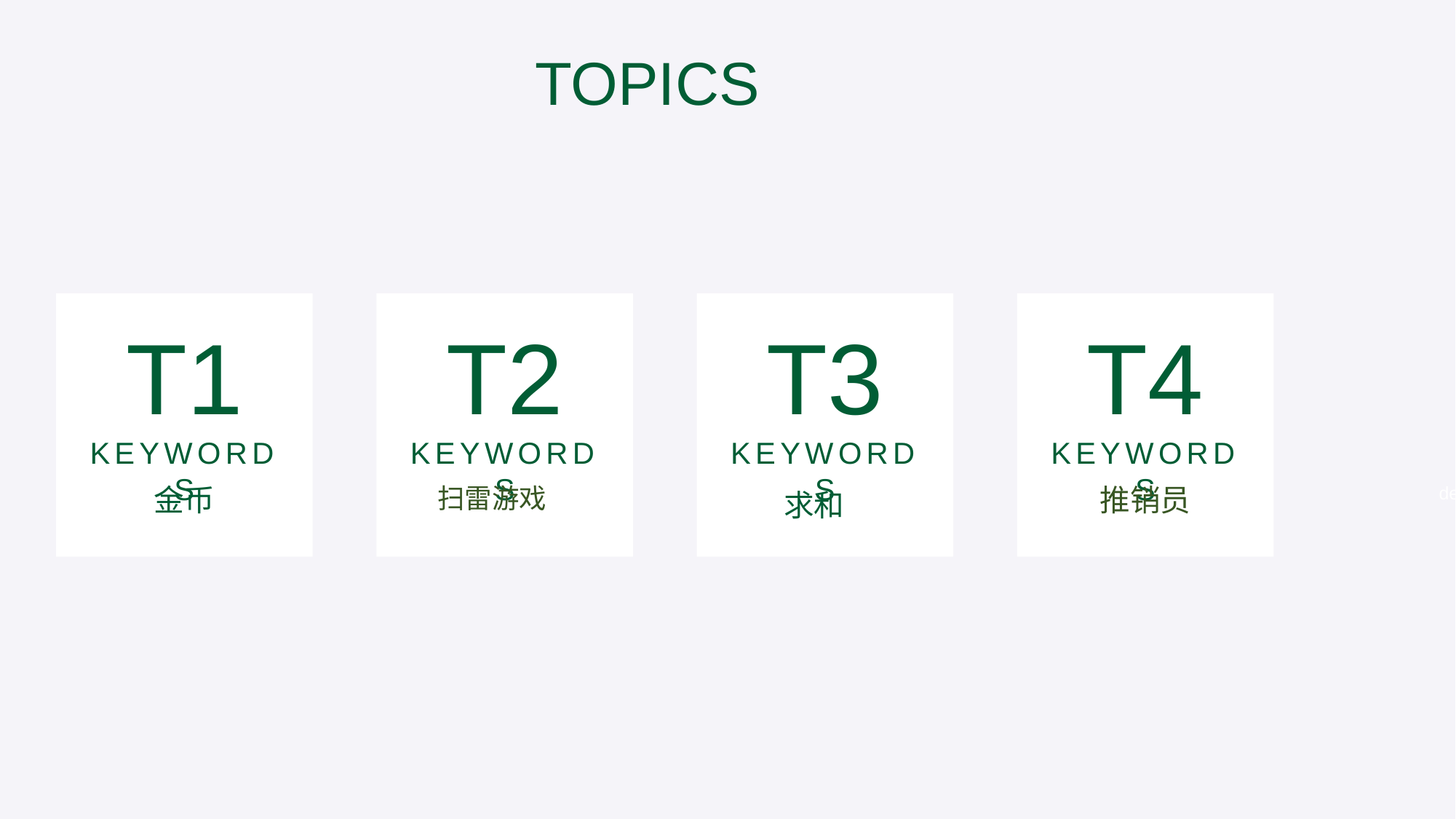

TOPICS

T1
KEYWORDS
金币

T2
KEYWORDS
扫雷游戏

T3
KEYWORDS
  求和esign

T4
KEYWORDS
推销员

design